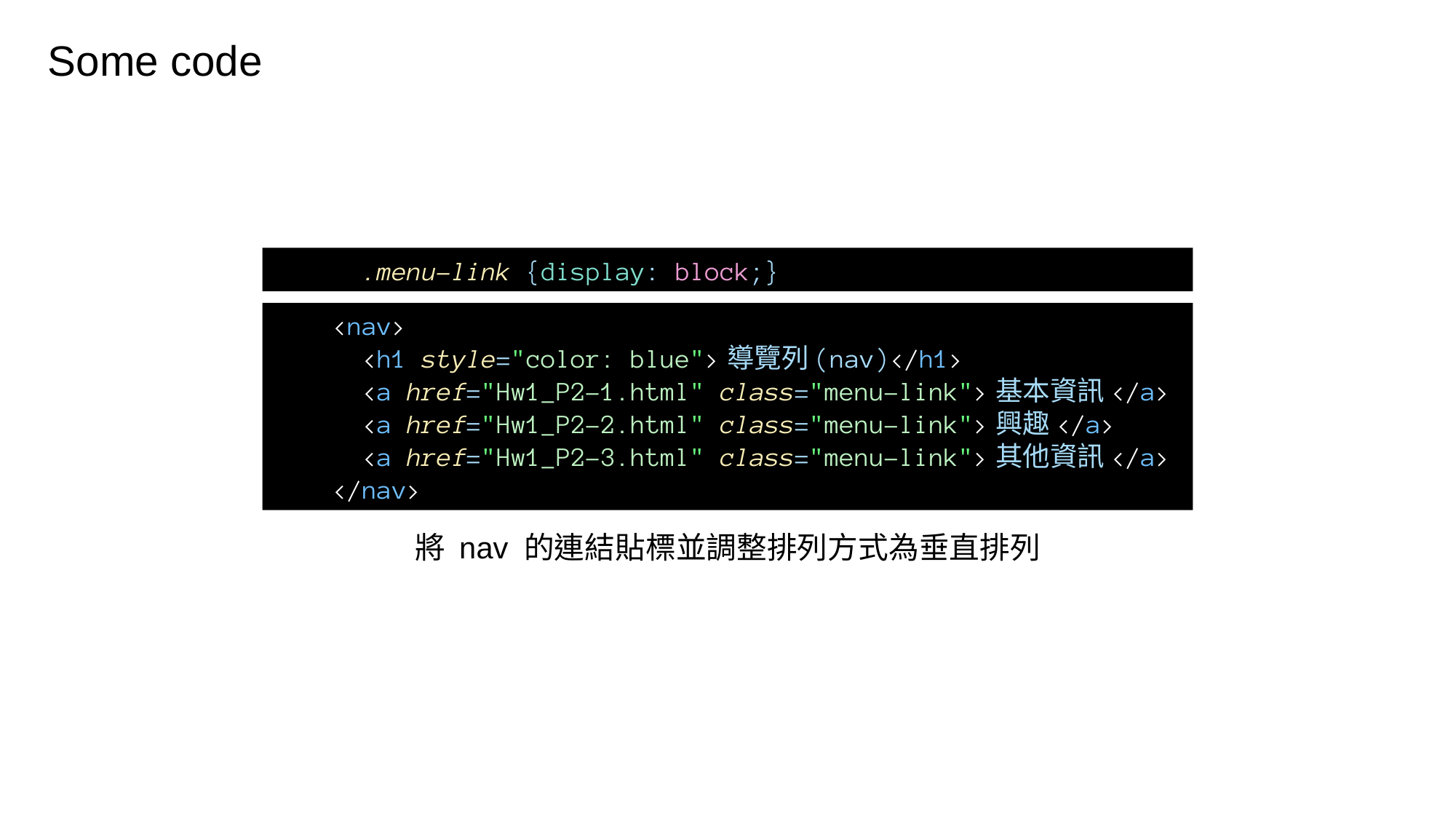

Some code
      .menu-link {display: block;}
    <nav>
      <h1 style="color: blue">導覽列(nav)</h1>
      <a href="Hw1_P2-1.html" class="menu-link">基本資訊</a>
      <a href="Hw1_P2-2.html" class="menu-link">興趣</a>
      <a href="Hw1_P2-3.html" class="menu-link">其他資訊</a>
    </nav>
將 nav 的連結貼標並調整排列方式為垂直排列